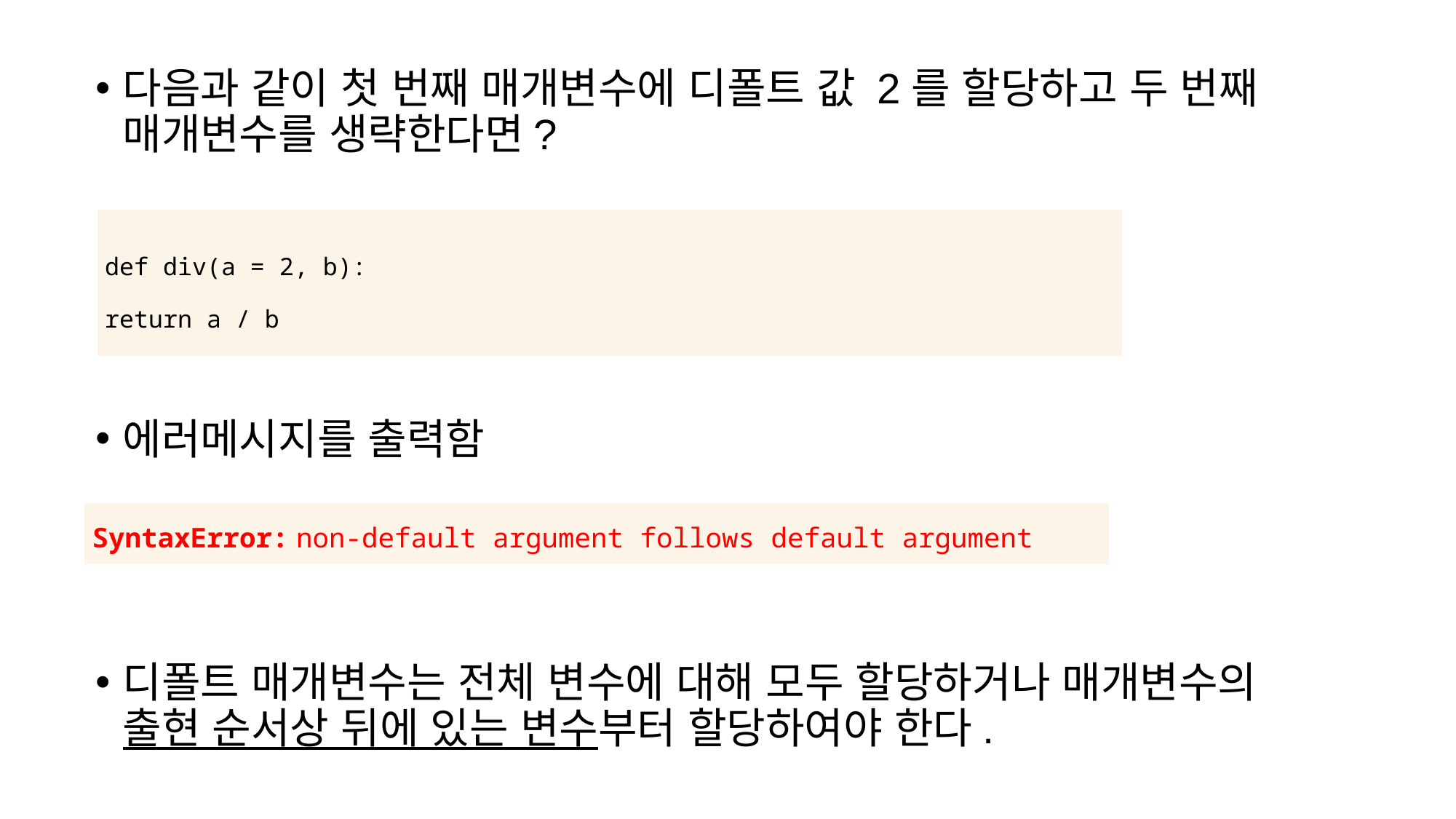

다음과 같이 첫 번째 매개변수에 디폴트 값 2를 할당하고 두 번째 매개변수를 생략한다면?

에러메시지를 출력함

디폴트 매개변수는 전체 변수에 대해 모두 할당하거나 매개변수의 출현 순서상 뒤에 있는 변수부터 할당하여야 한다.

| def div(a = 2, b): return a / b |
| --- |
| SyntaxError: non-default argument follows default argument |
| --- |